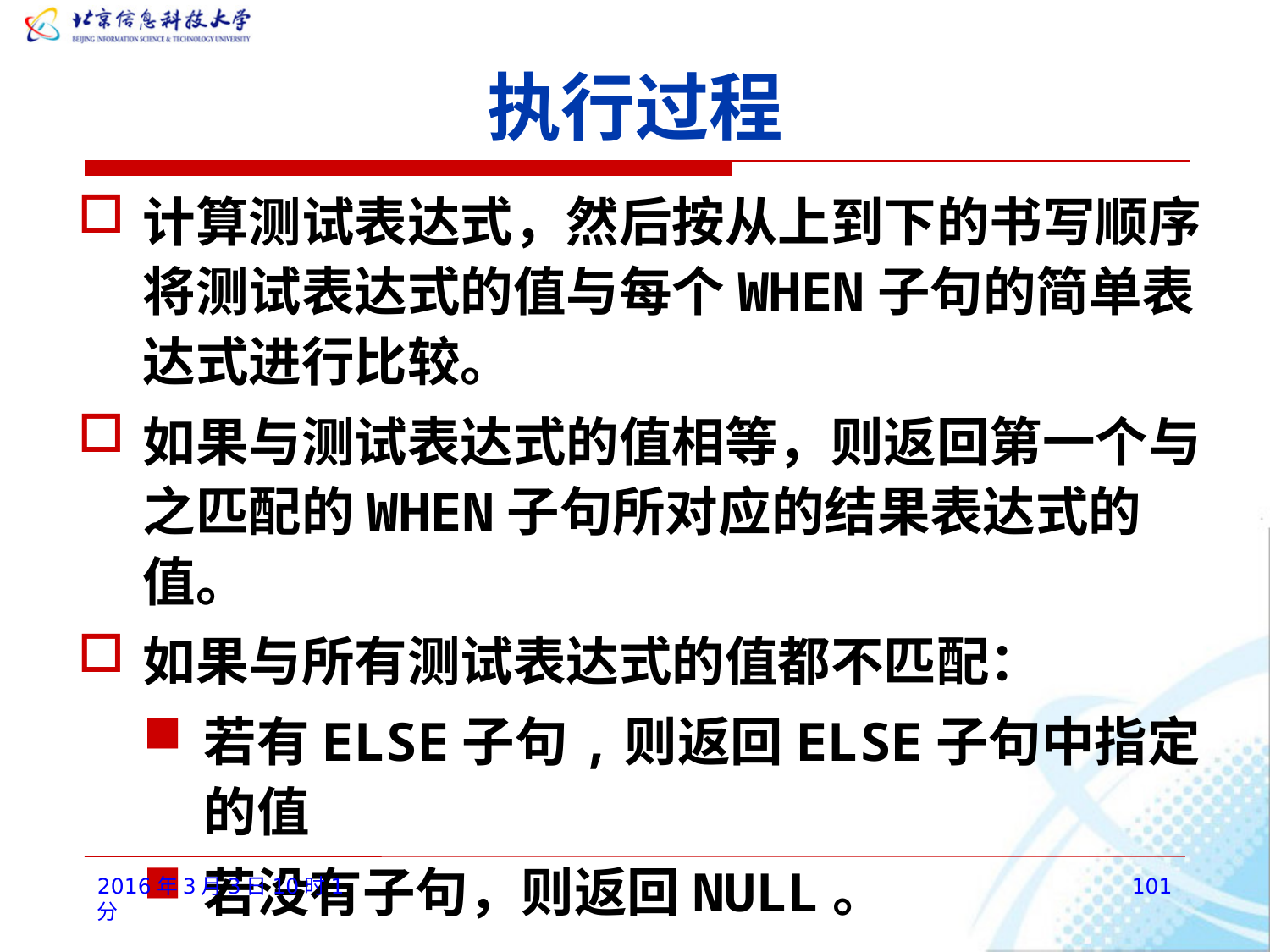

# 执行过程
计算测试表达式，然后按从上到下的书写顺序将测试表达式的值与每个WHEN子句的简单表达式进行比较。
如果与测试表达式的值相等，则返回第一个与之匹配的WHEN子句所对应的结果表达式的值。
如果与所有测试表达式的值都不匹配：
若有ELSE子句,则返回ELSE子句中指定的值
若没有子句，则返回NULL。
2016年3月3日10时1分
101